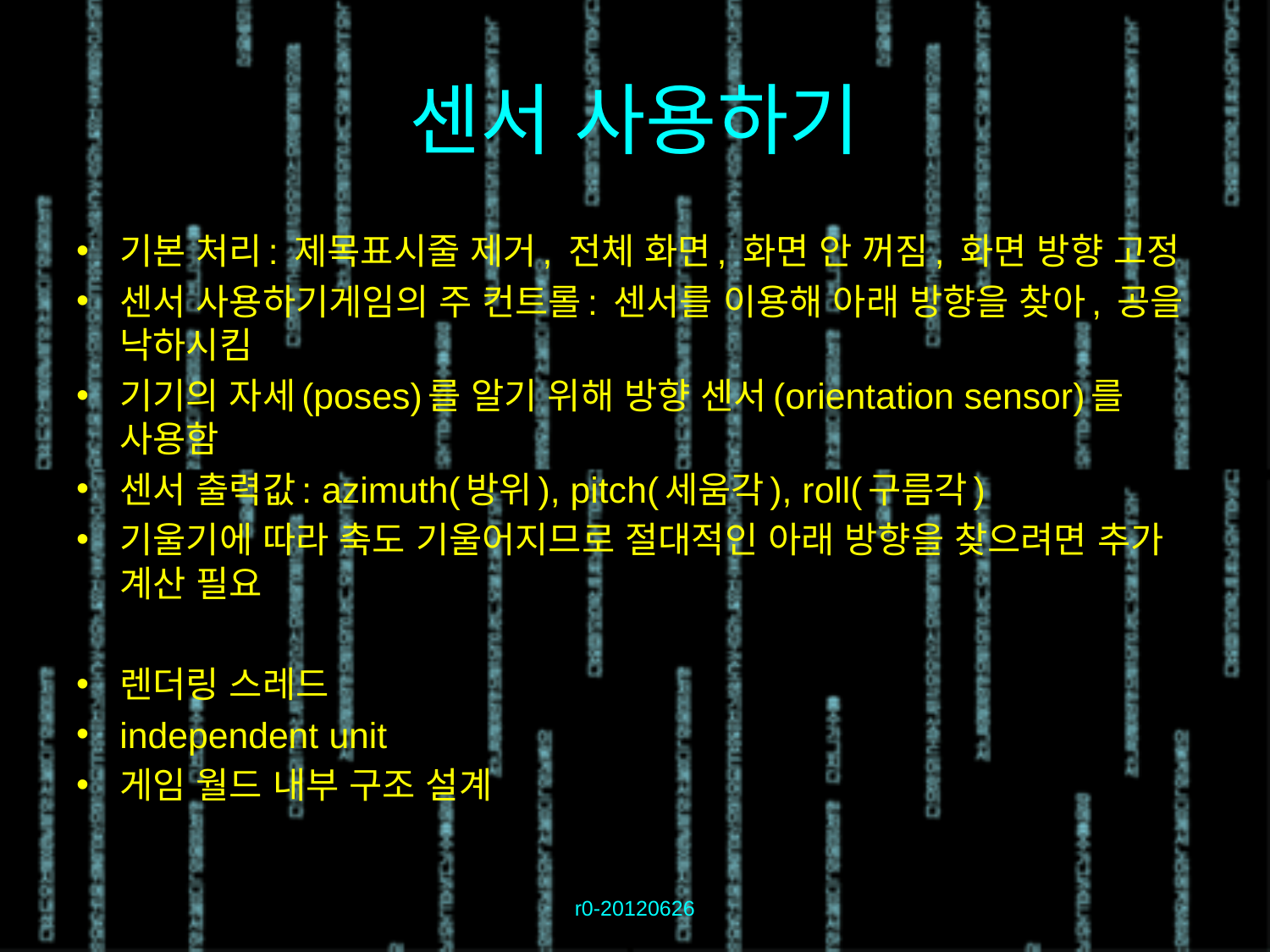

# 센서 사용하기
기본 처리: 제목표시줄 제거, 전체 화면, 화면 안 꺼짐, 화면 방향 고정
센서 사용하기게임의 주 컨트롤: 센서를 이용해 아래 방향을 찾아, 공을 낙하시킴
기기의 자세(poses)를 알기 위해 방향 센서(orientation sensor)를 사용함
센서 출력값: azimuth(방위), pitch(세움각), roll(구름각)
기울기에 따라 축도 기울어지므로 절대적인 아래 방향을 찾으려면 추가 계산 필요

렌더링 스레드
independent unit
게임 월드 내부 구조 설계
r0-20120626